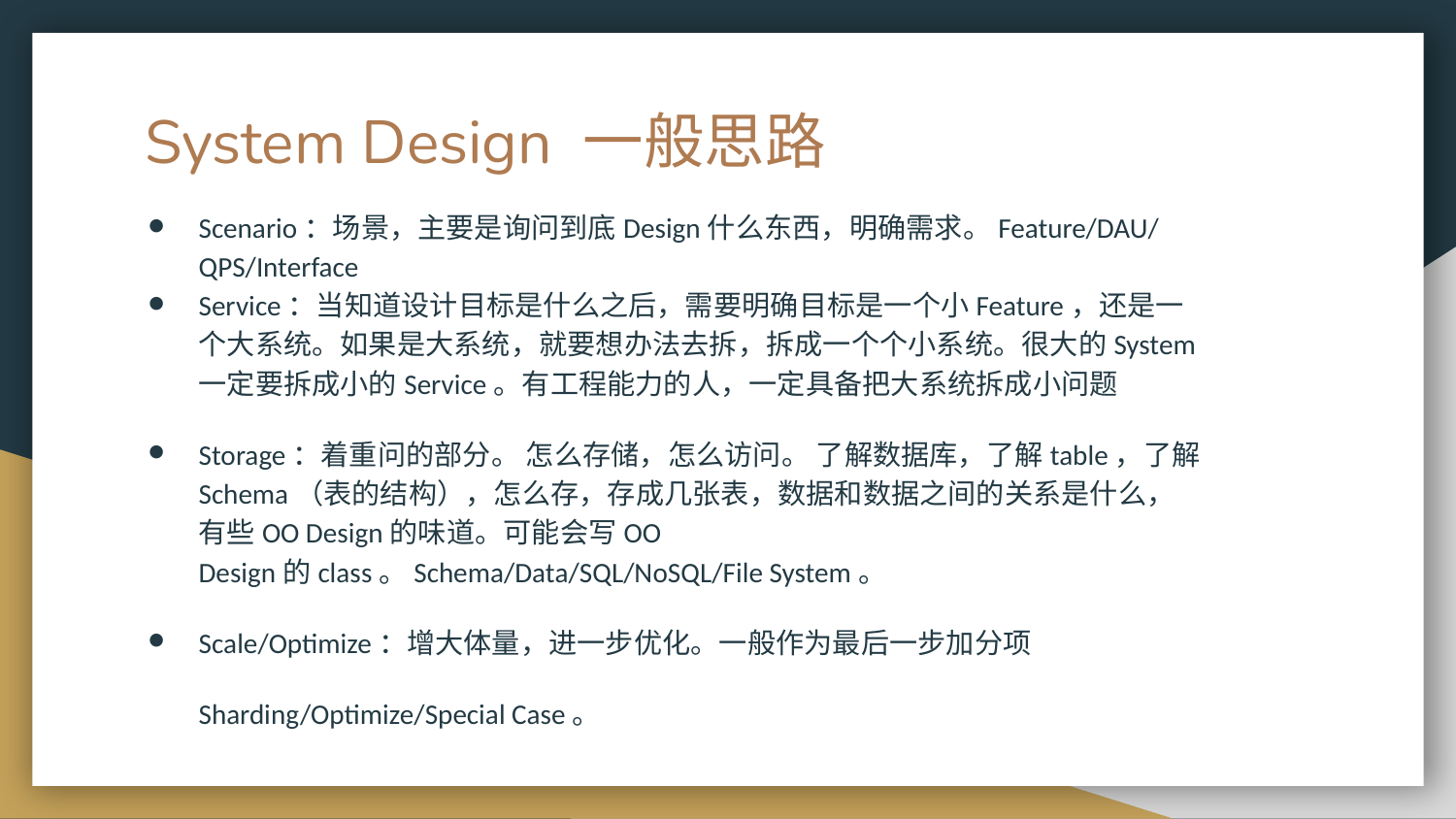

# System Design 一般思路
Scenario：场景，主要是询问到底Design什么东西，明确需求。Feature/DAU/QPS/Interface
Service：当知道设计目标是什么之后，需要明确目标是一个小Feature，还是一个大系统。如果是大系统，就要想办法去拆，拆成一个个小系统。很大的System一定要拆成小的Service。有工程能力的人，一定具备把大系统拆成小问题
Storage：着重问的部分。 怎么存储，怎么访问。 了解数据库，了解table，了解Schema（表的结构），怎么存，存成几张表，数据和数据之间的关系是什么，有些OO Design的味道。可能会写OO Design的class。Schema/Data/SQL/NoSQL/File System。
Scale/Optimize：增大体量，进一步优化。一般作为最后一步加分项
Sharding/Optimize/Special Case。